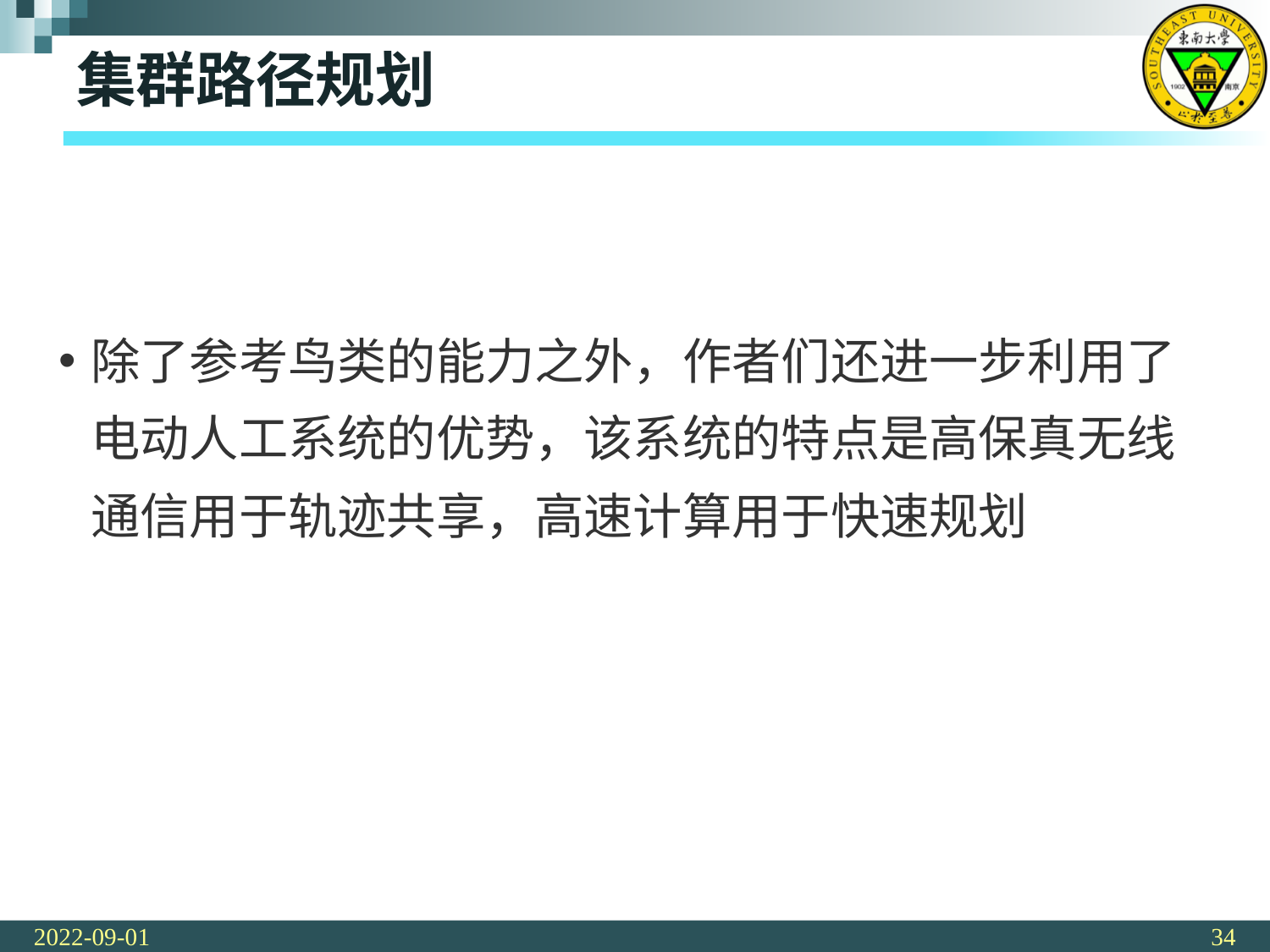

# 集群路径规划

除了参考鸟类的能力之外，作者们还进一步利用了电动人工系统的优势，该系统的特点是高保真无线通信用于轨迹共享，高速计算用于快速规划
2022-09-01
34